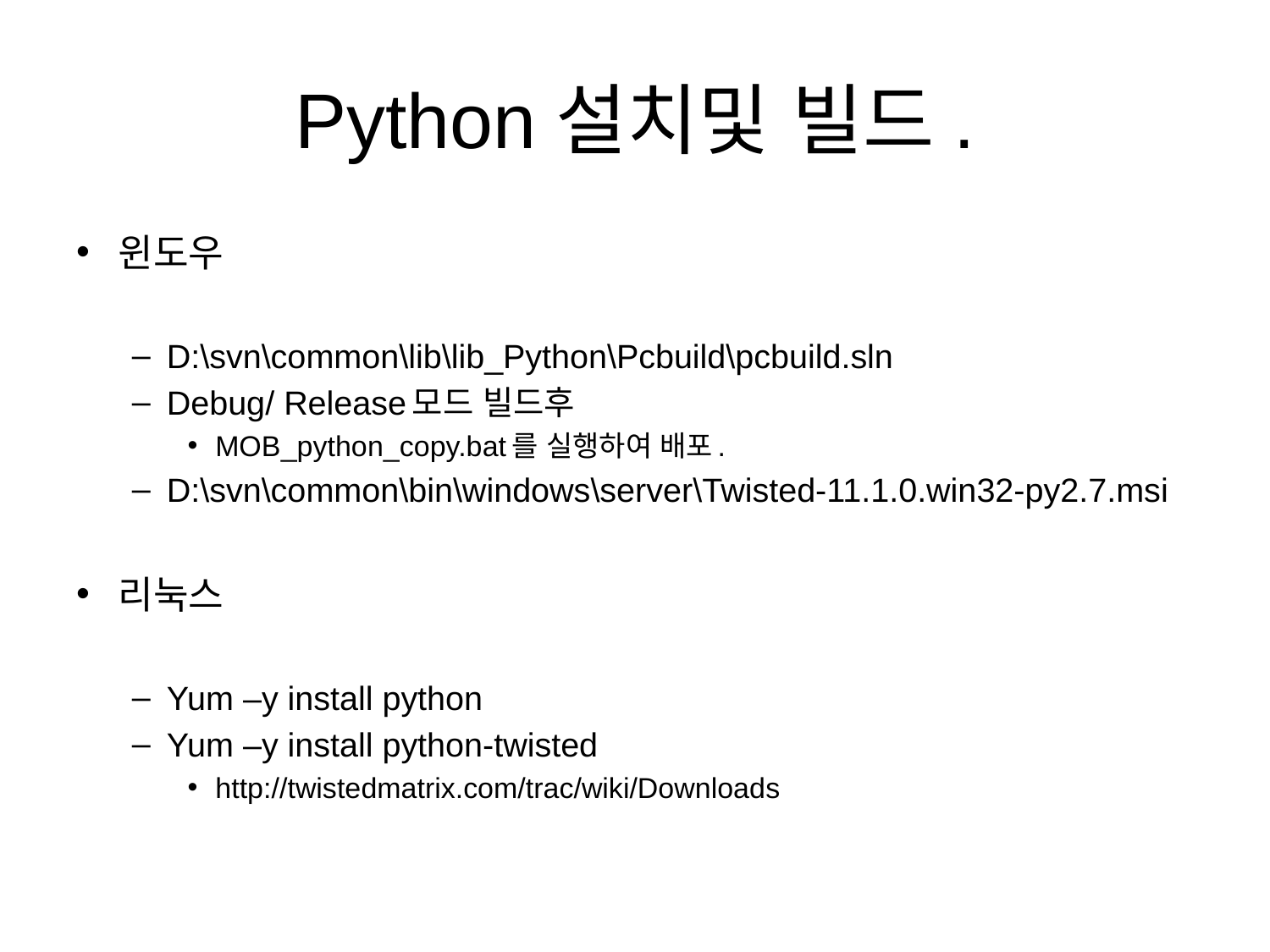

# Python설치및 빌드.
윈도우

D:\svn\common\lib\lib_Python\Pcbuild\pcbuild.sln
Debug/ Release모드 빌드후
MOB_python_copy.bat를 실행하여 배포.
D:\svn\common\bin\windows\server\Twisted-11.1.0.win32-py2.7.msi

리눅스

Yum –y install python
Yum –y install python-twisted
http://twistedmatrix.com/trac/wiki/Downloads